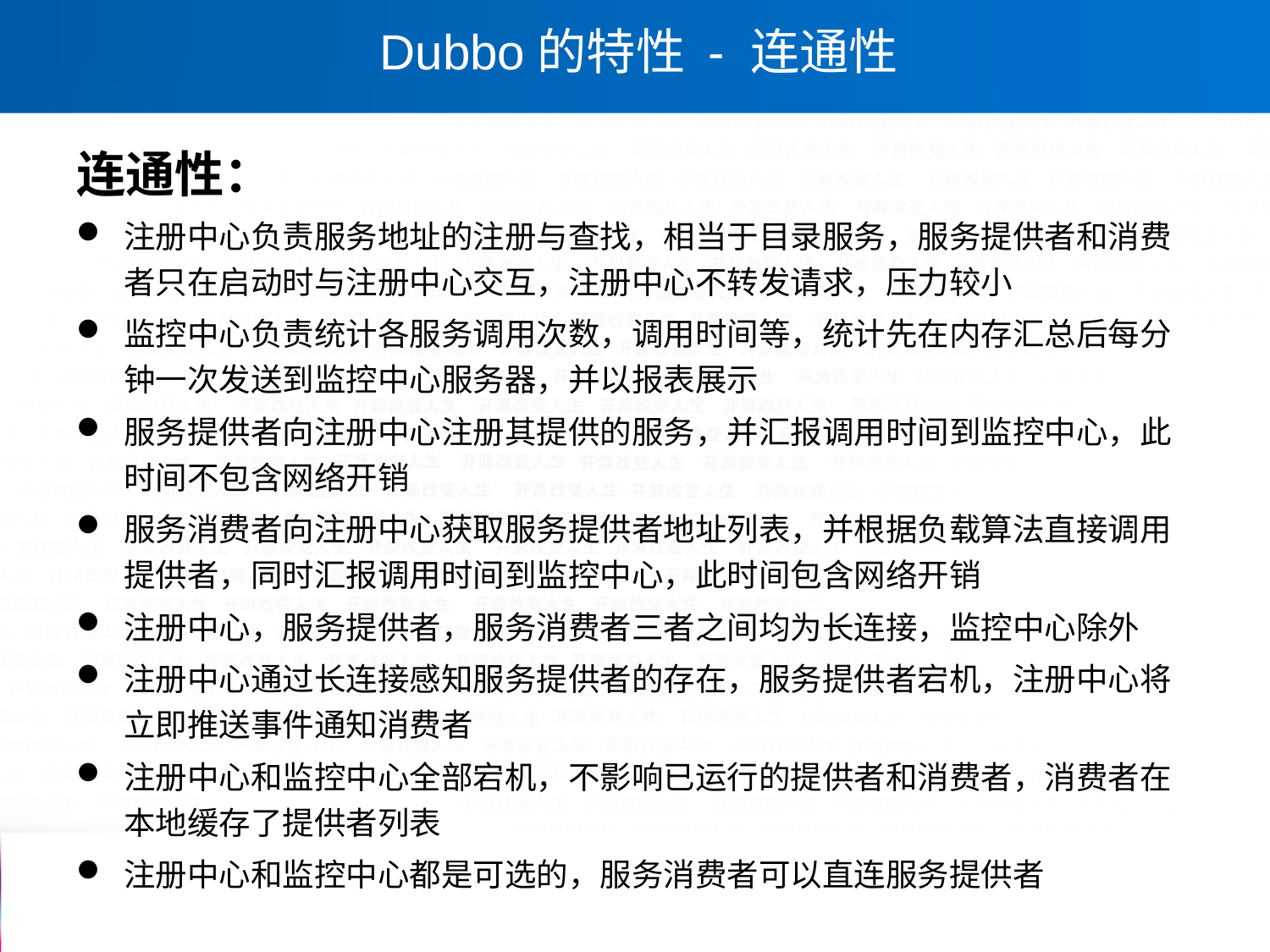

# Dubbo的特性 - 连通性
连通性：
注册中心负责服务地址的注册与查找，相当于目录服务，服务提供者和消费者只在启动时与注册中心交互，注册中心不转发请求，压力较小
监控中心负责统计各服务调用次数，调用时间等，统计先在内存汇总后每分钟一次发送到监控中心服务器，并以报表展示
服务提供者向注册中心注册其提供的服务，并汇报调用时间到监控中心，此时间不包含网络开销
服务消费者向注册中心获取服务提供者地址列表，并根据负载算法直接调用提供者，同时汇报调用时间到监控中心，此时间包含网络开销
注册中心，服务提供者，服务消费者三者之间均为长连接，监控中心除外
注册中心通过长连接感知服务提供者的存在，服务提供者宕机，注册中心将立即推送事件通知消费者
注册中心和监控中心全部宕机，不影响已运行的提供者和消费者，消费者在本地缓存了提供者列表
注册中心和监控中心都是可选的，服务消费者可以直连服务提供者